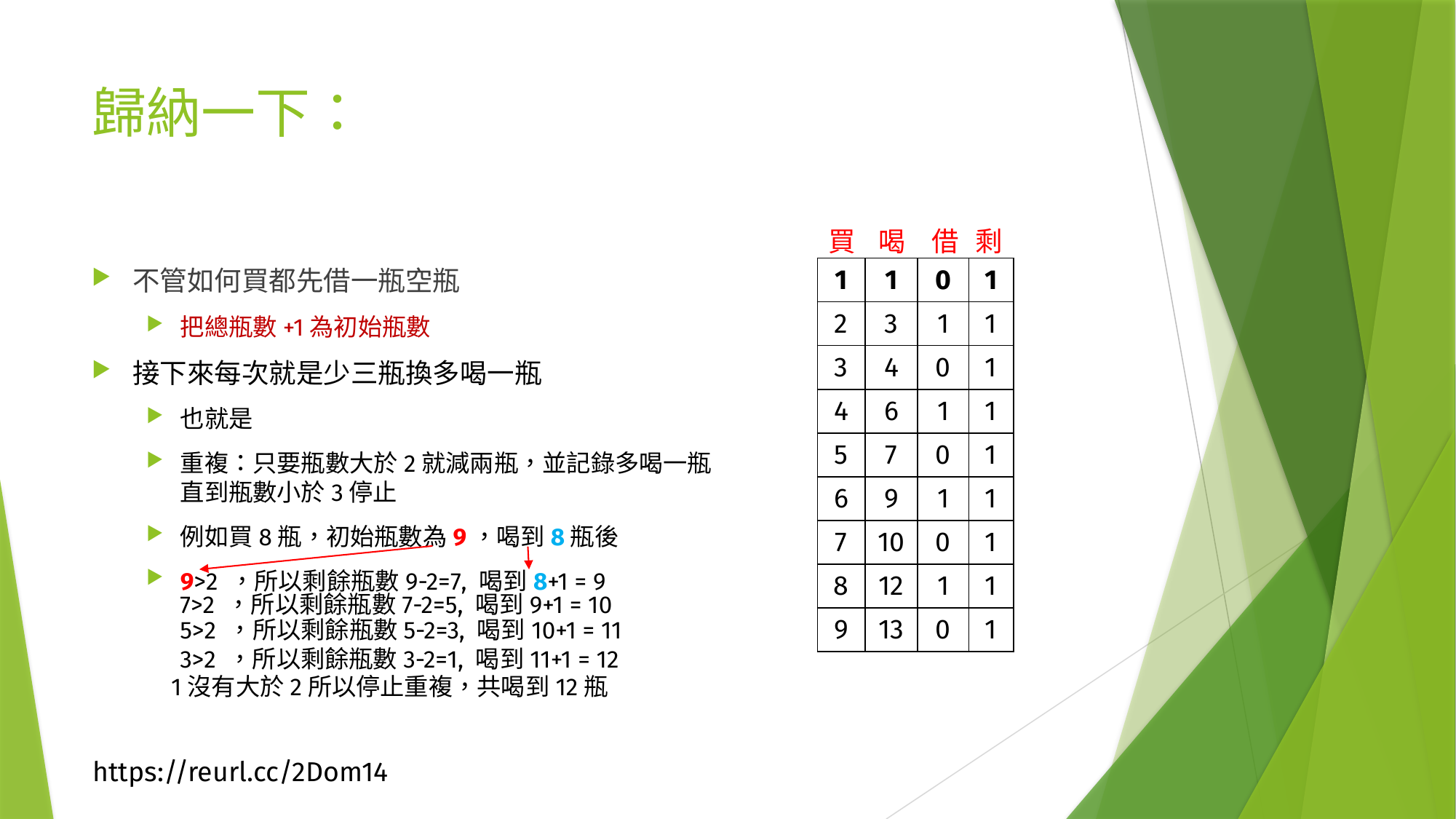

# 歸納一下：
買
喝
借
剩
不管如何買都先借一瓶空瓶
把總瓶數+1為初始瓶數
接下來每次就是少三瓶換多喝一瓶
也就是
重複：只要瓶數大於2就減兩瓶，並記錄多喝一瓶
直到瓶數小於3停止
例如買8瓶，初始瓶數為9，喝到8瓶後
9>2 ，所以剩餘瓶數9-2=7, 喝到8+1 = 9

| 1 | 1 | 0 | 1 |
| --- | --- | --- | --- |
| 2 | 3 | 1 | 1 |
| 3 | 4 | 0 | 1 |
| 4 | 6 | 1 | 1 |
| 5 | 7 | 0 | 1 |
| 6 | 9 | 1 | 1 |
| 7 | 10 | 0 | 1 |
| 8 | 12 | 1 | 1 |
| 9 | 13 | 0 | 1 |
7>2 ，所以剩餘瓶數7-2=5, 喝到9+1 = 10
5>2 ，所以剩餘瓶數5-2=3, 喝到10+1 = 11
3>2 ，所以剩餘瓶數3-2=1, 喝到11+1 = 12
1沒有大於2所以停止重複，共喝到12瓶